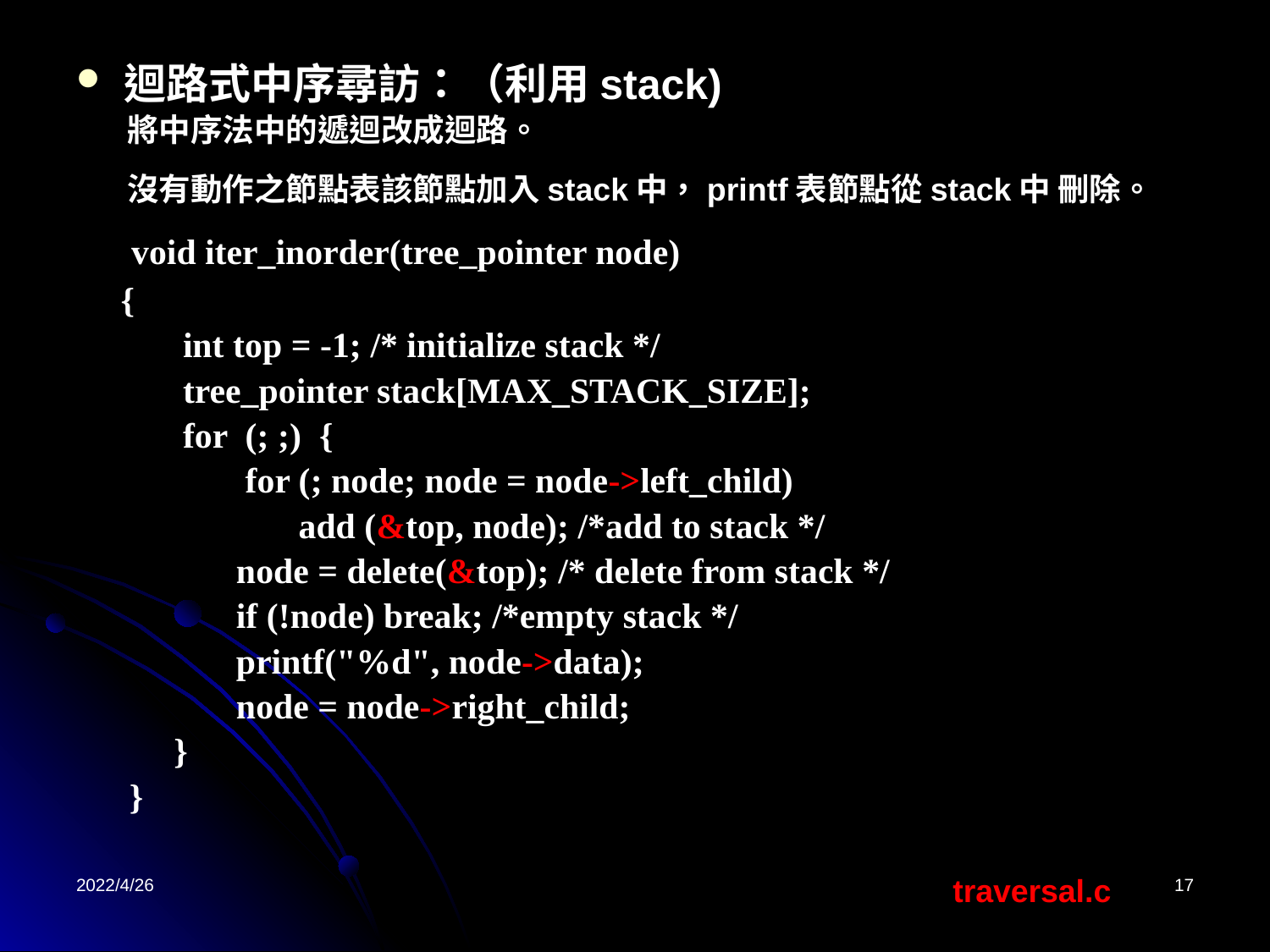

迴路式中序尋訪：（利用stack)
      將中序法中的遞迴改成迴路。
      沒有動作之節點表該節點加入stack中，printf表節點從stack中 刪除。
    void iter_inorder(tree_pointer node)
     {
            int top = -1; /* initialize stack */
            tree_pointer stack[MAX_STACK_SIZE];
            for  (; ;)  {
                   for (; node; node = node->left_child)
                         add (&top, node); /*add to stack */
                  node = delete(&top); /* delete from stack */
                  if (!node) break; /*empty stack */
                  printf("%d", node->data);
                  node = node->right_child;
           }
      }
traversal.c
2022/4/26
17